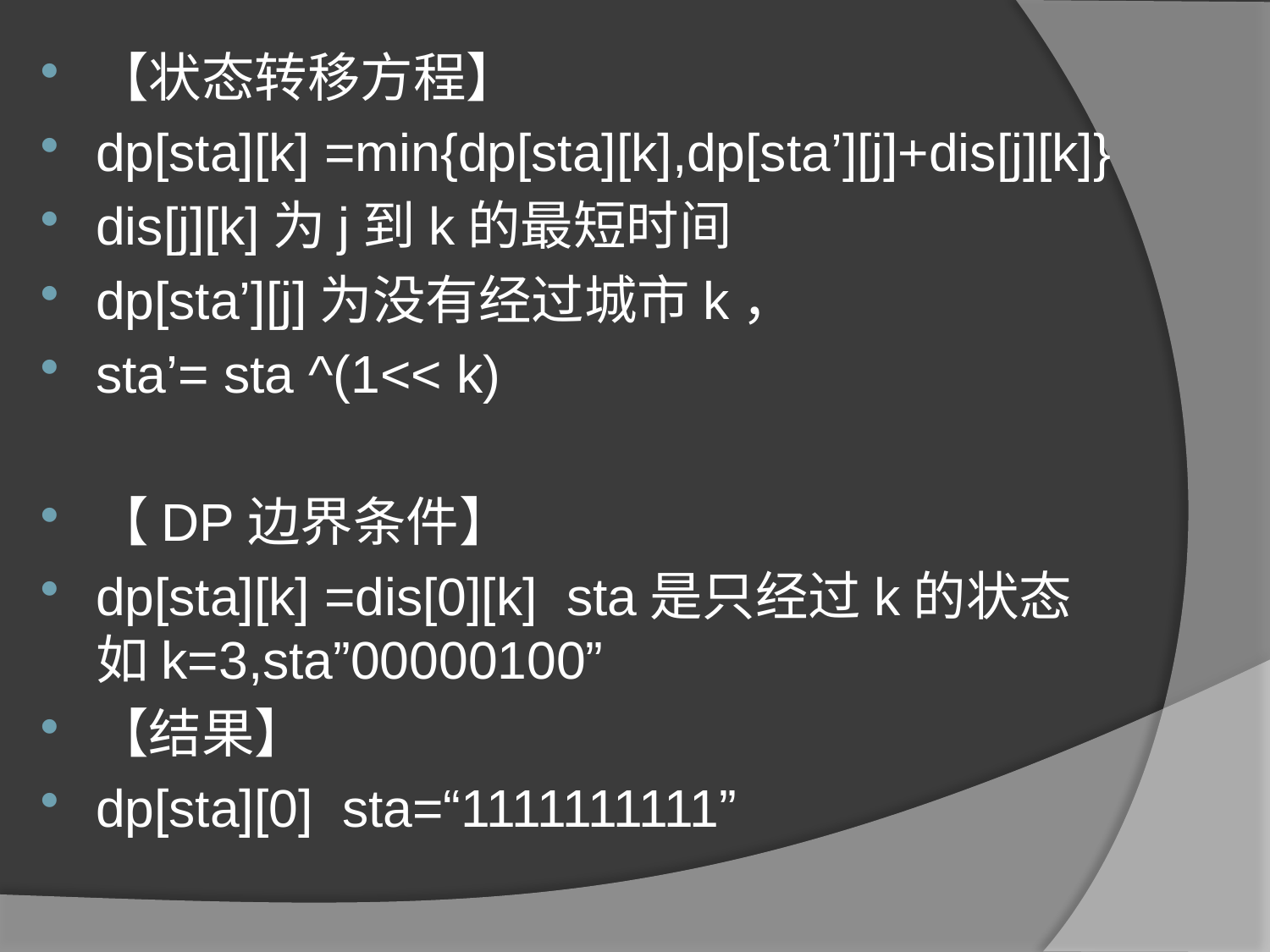

【状态转移方程】
dp[sta][k] =min{dp[sta][k],dp[sta’][j]+dis[j][k]}
dis[j][k]为j到k的最短时间
dp[sta’][j]为没有经过城市k，
sta’= sta ^(1<< k)

【DP边界条件】
dp[sta][k] =dis[0][k]  sta是只经过k的状态
如k=3,sta”00000100”
【结果】
dp[sta][0]  sta=“1111111111”